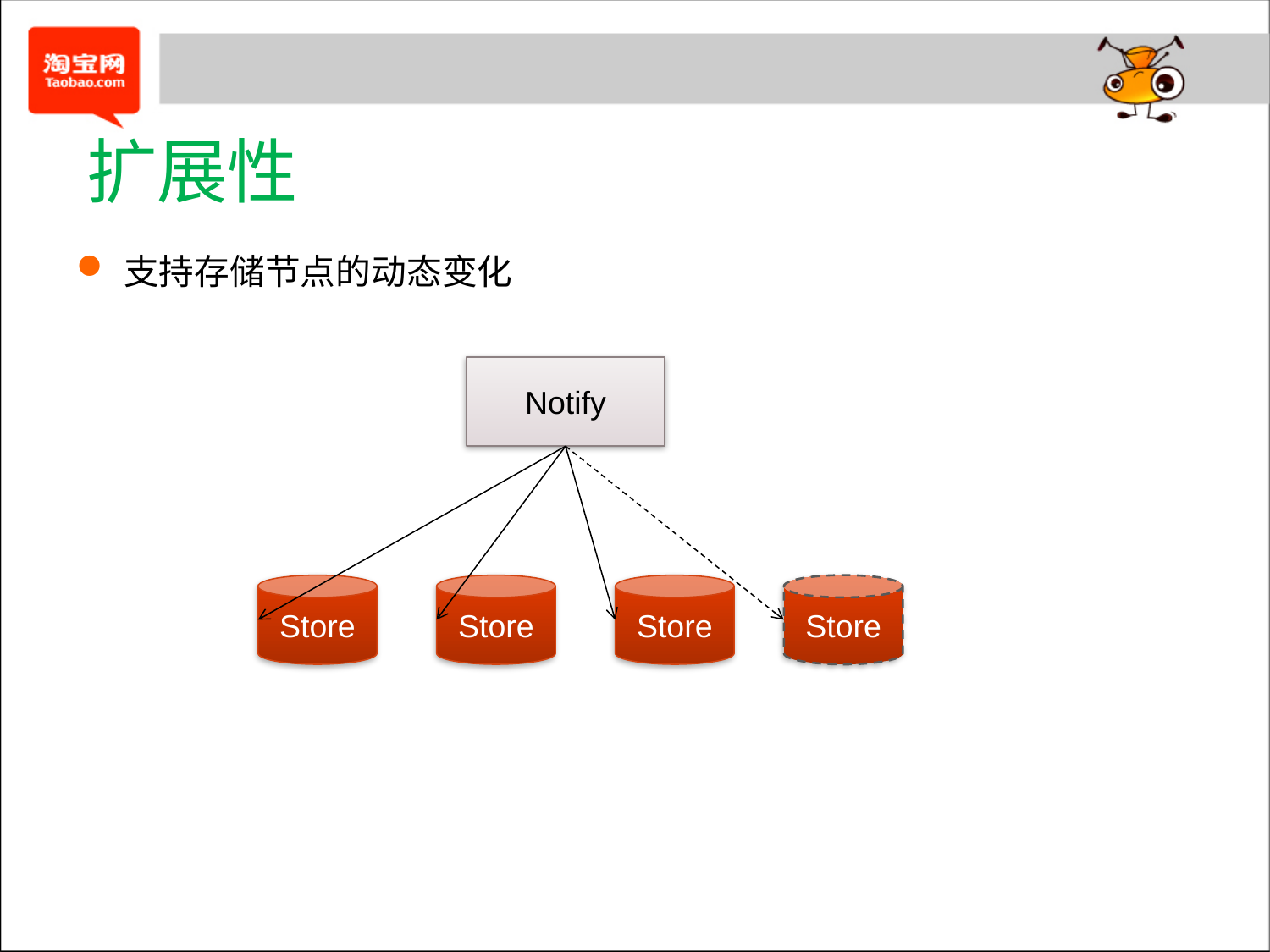

# 扩展性
支持存储节点的动态变化
Notify
Store
Store
Store
Store